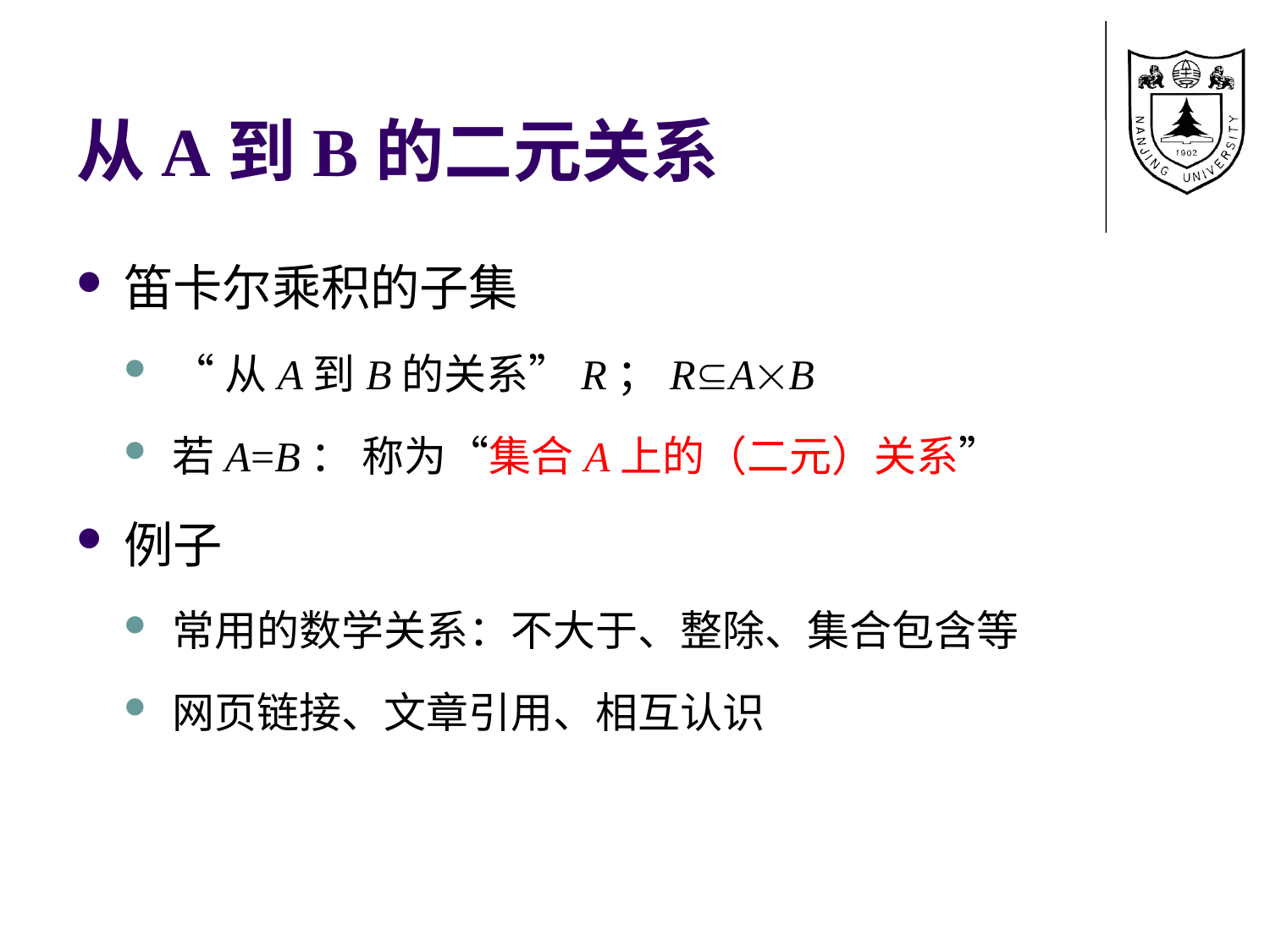

# 从A到B的二元关系
笛卡尔乘积的子集
“从A到B的关系”R；R⊆A×B
若A=B： 称为“集合A上的（二元）关系”
例子
常用的数学关系：不大于、整除、集合包含等
网页链接、文章引用、相互认识